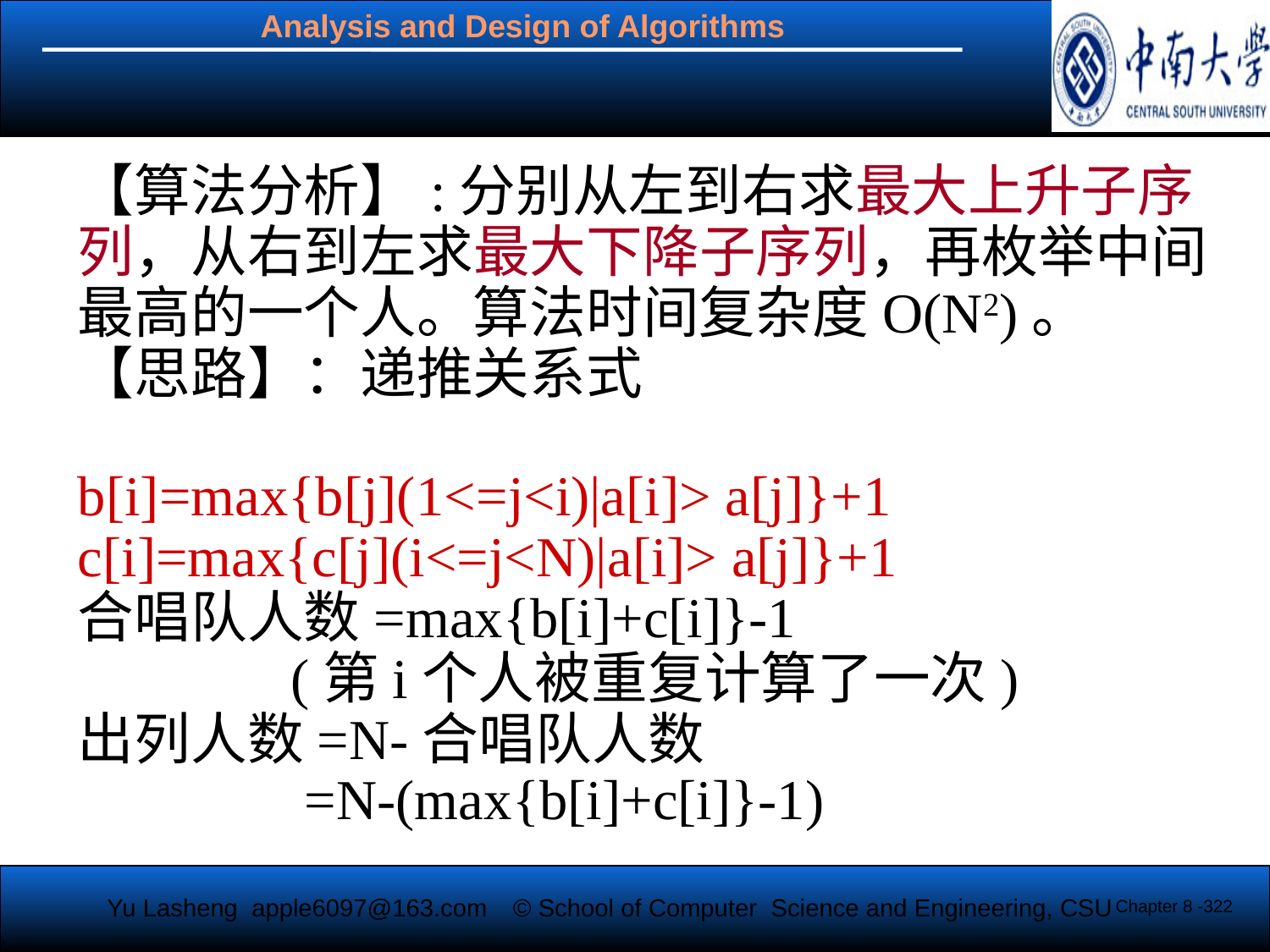

#
【算法分析】:分别从左到右求最大上升子序列，从右到左求最大下降子序列，再枚举中间最高的一个人。算法时间复杂度O(N2)。
【思路】：递推关系式
b[i]=max{b[j](1<=j<i)|a[i]> a[j]}+1
c[i]=max{c[j](i<=j<N)|a[i]> a[j]}+1
合唱队人数=max{b[i]+c[i]}-1
               (第i个人被重复计算了一次)
出列人数=N-合唱队人数
                =N-(max{b[i]+c[i]}-1)
Chapter 8 -322